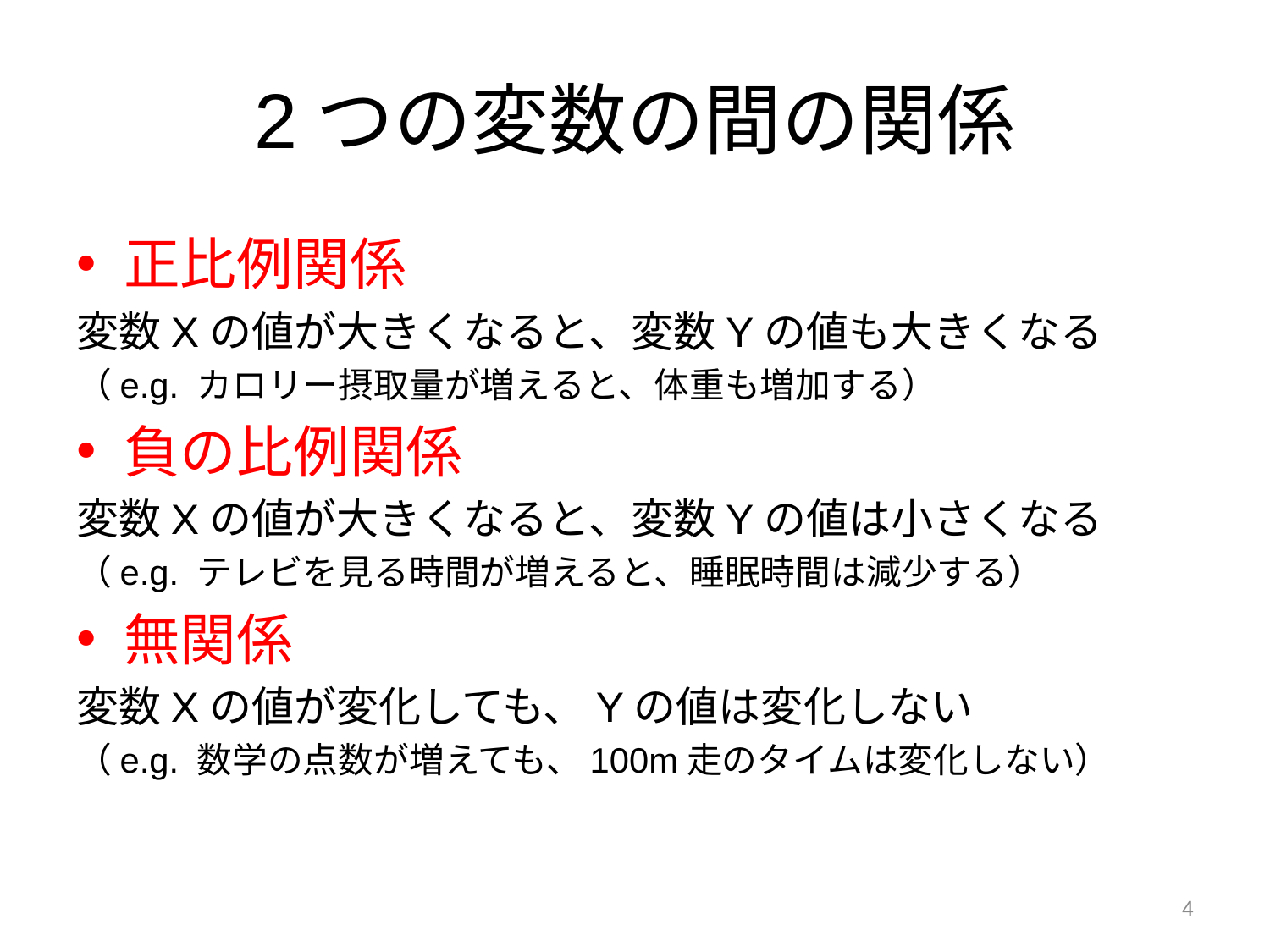

# 2つの変数の間の関係
正比例関係
変数Xの値が大きくなると、変数Yの値も大きくなる
（e.g. カロリー摂取量が増えると、体重も増加する）
負の比例関係
変数Xの値が大きくなると、変数Yの値は小さくなる
（e.g. テレビを見る時間が増えると、睡眠時間は減少する）
無関係
変数Xの値が変化しても、Yの値は変化しない
（e.g. 数学の点数が増えても、100m走のタイムは変化しない）
4